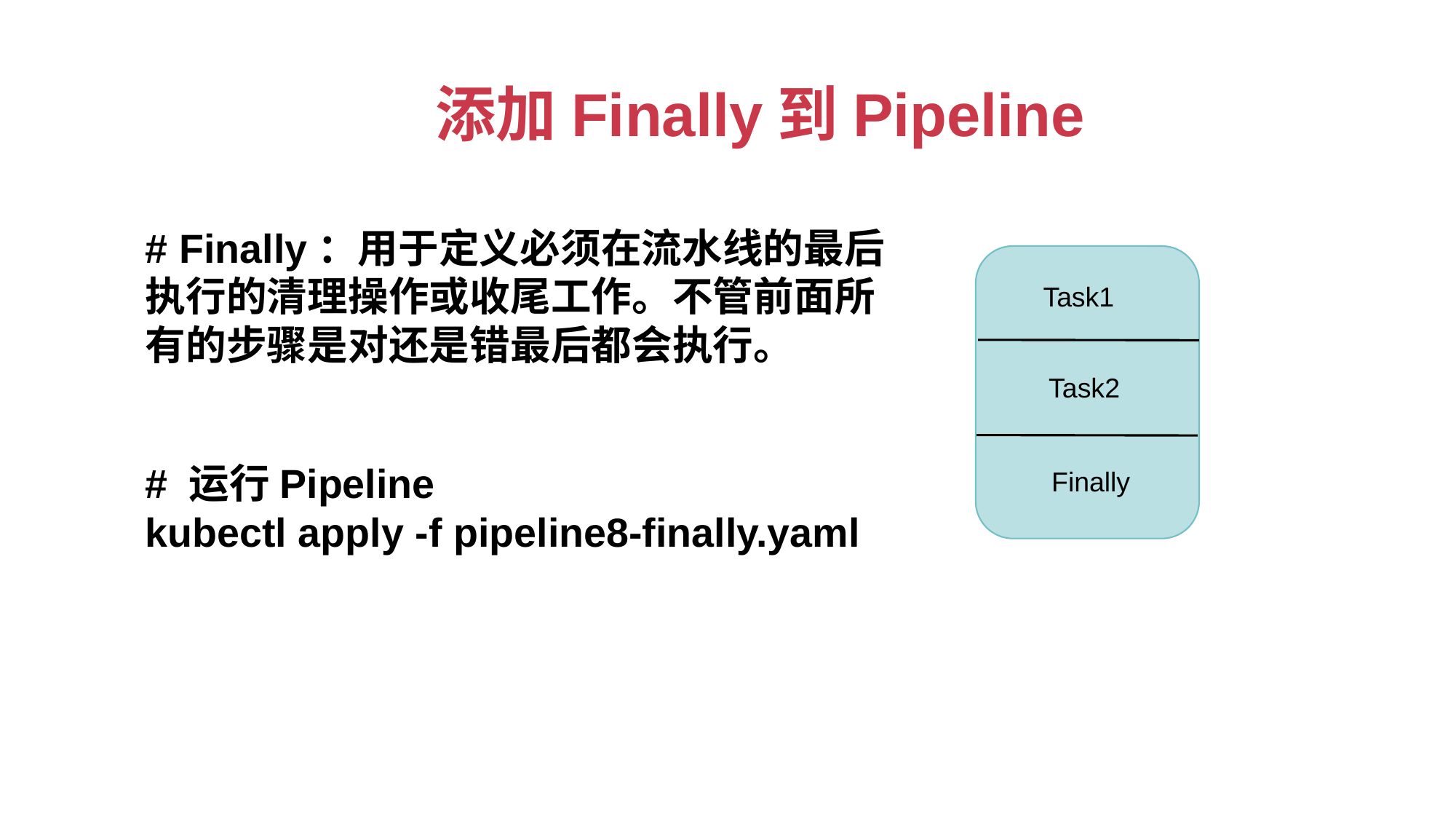

添加Finally到Pipeline
# Finally：用于定义必须在流水线的最后执行的清理操作或收尾工作。不管前面所有的步骤是对还是错最后都会执行。

Task1
Task2

# 运行Pipeline
kubectl apply -f pipeline8-finally.yaml

Finally